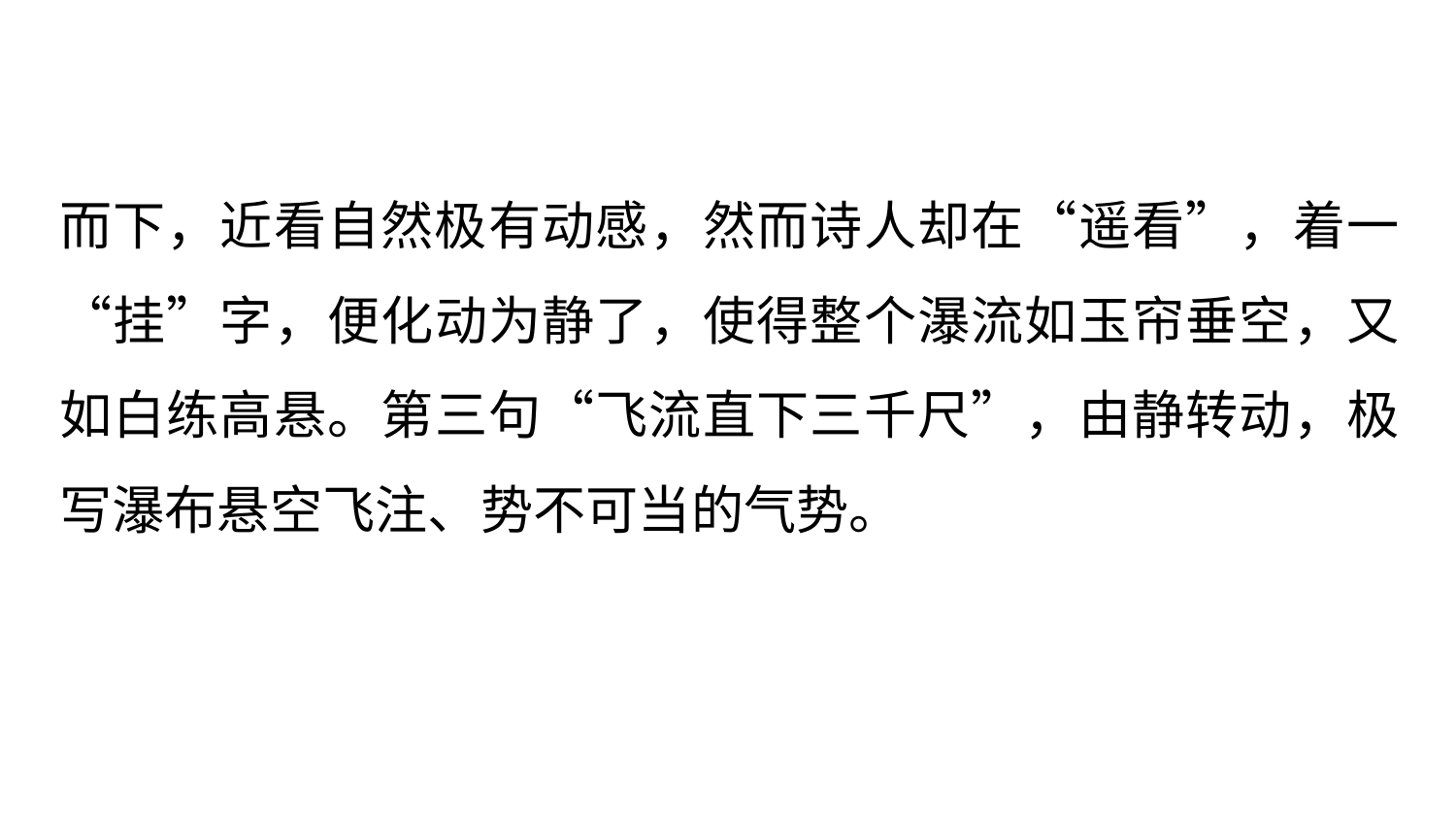

而下，近看自然极有动感，然而诗人却在“遥看”，着一“挂”字，便化动为静了，使得整个瀑流如玉帘垂空，又如白练高悬。第三句“飞流直下三千尺”，由静转动，极写瀑布悬空飞注、势不可当的气势。